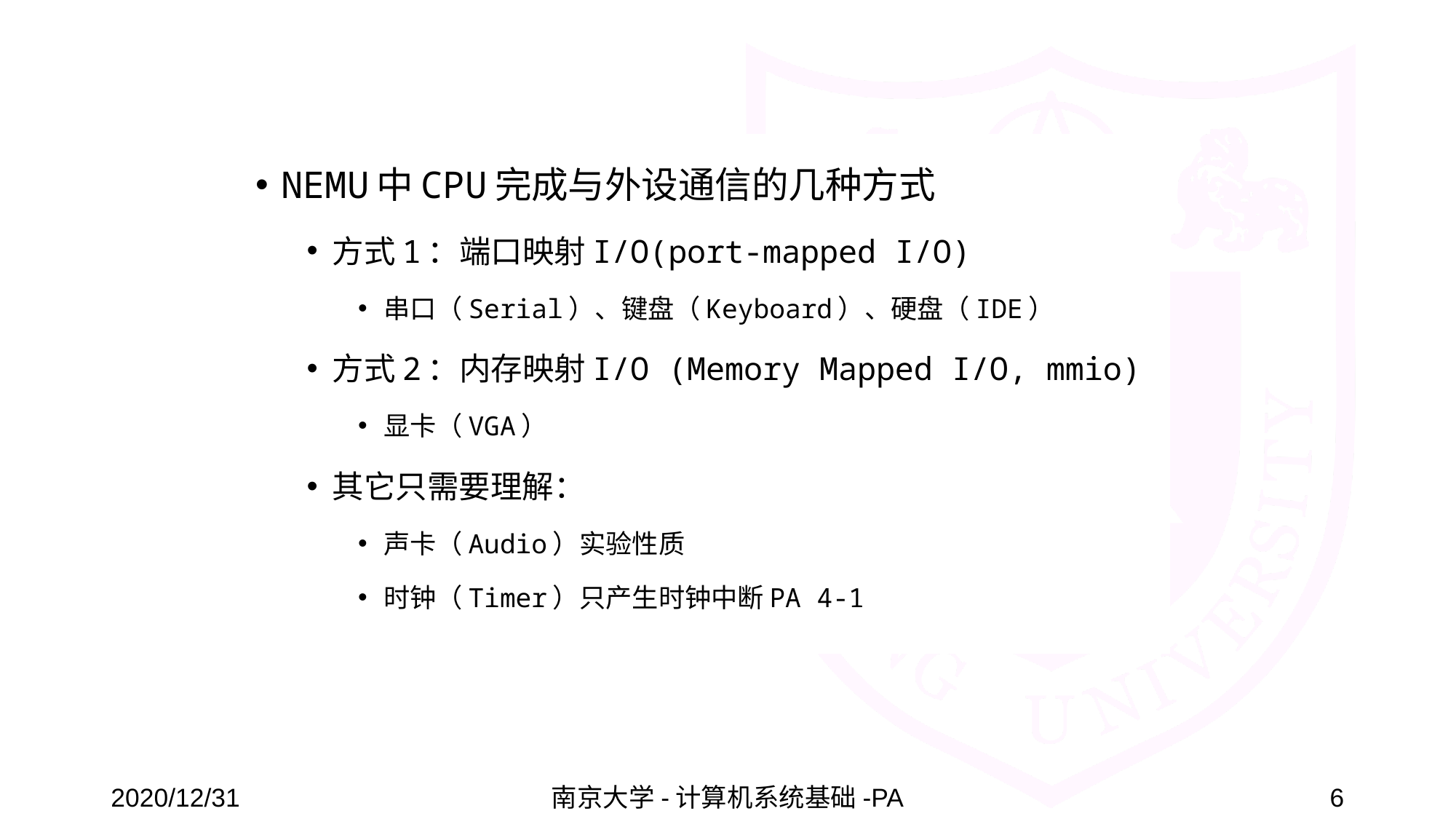

NEMU中CPU完成与外设通信的几种方式
方式1：端口映射I/O(port-mapped I/O)
串口（Serial）、键盘（Keyboard）、硬盘（IDE）
方式2：内存映射I/O (Memory Mapped I/O, mmio)
显卡（VGA）
其它只需要理解：
声卡（Audio）实验性质
时钟（Timer）只产生时钟中断PA 4-1
2020/12/31
南京大学-计算机系统基础-PA
6